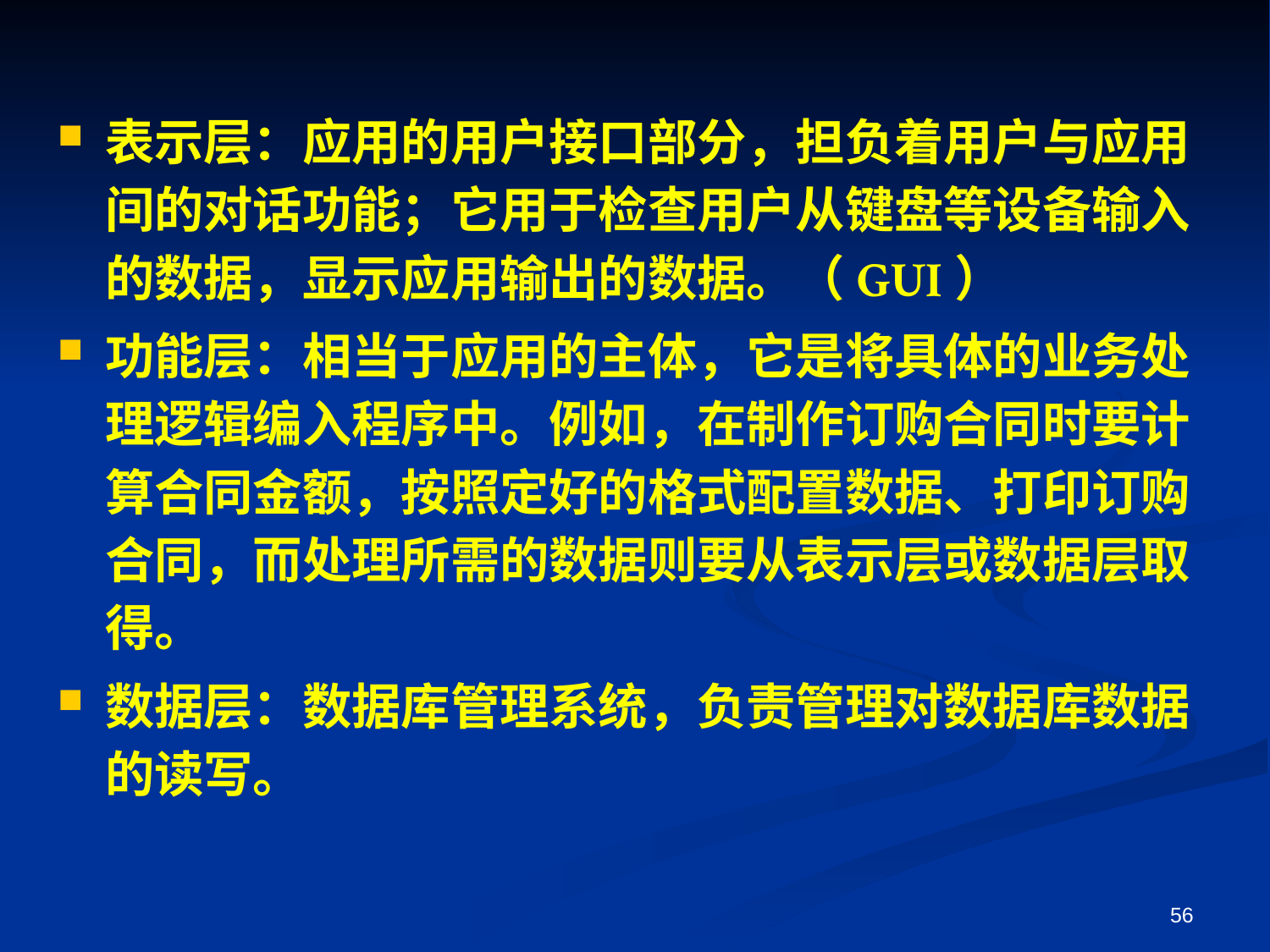

表示层：应用的用户接口部分，担负着用户与应用间的对话功能；它用于检查用户从键盘等设备输入的数据，显示应用输出的数据。（GUI）
功能层：相当于应用的主体，它是将具体的业务处理逻辑编入程序中。例如，在制作订购合同时要计算合同金额，按照定好的格式配置数据、打印订购合同，而处理所需的数据则要从表示层或数据层取得。
数据层：数据库管理系统，负责管理对数据库数据的读写。
56